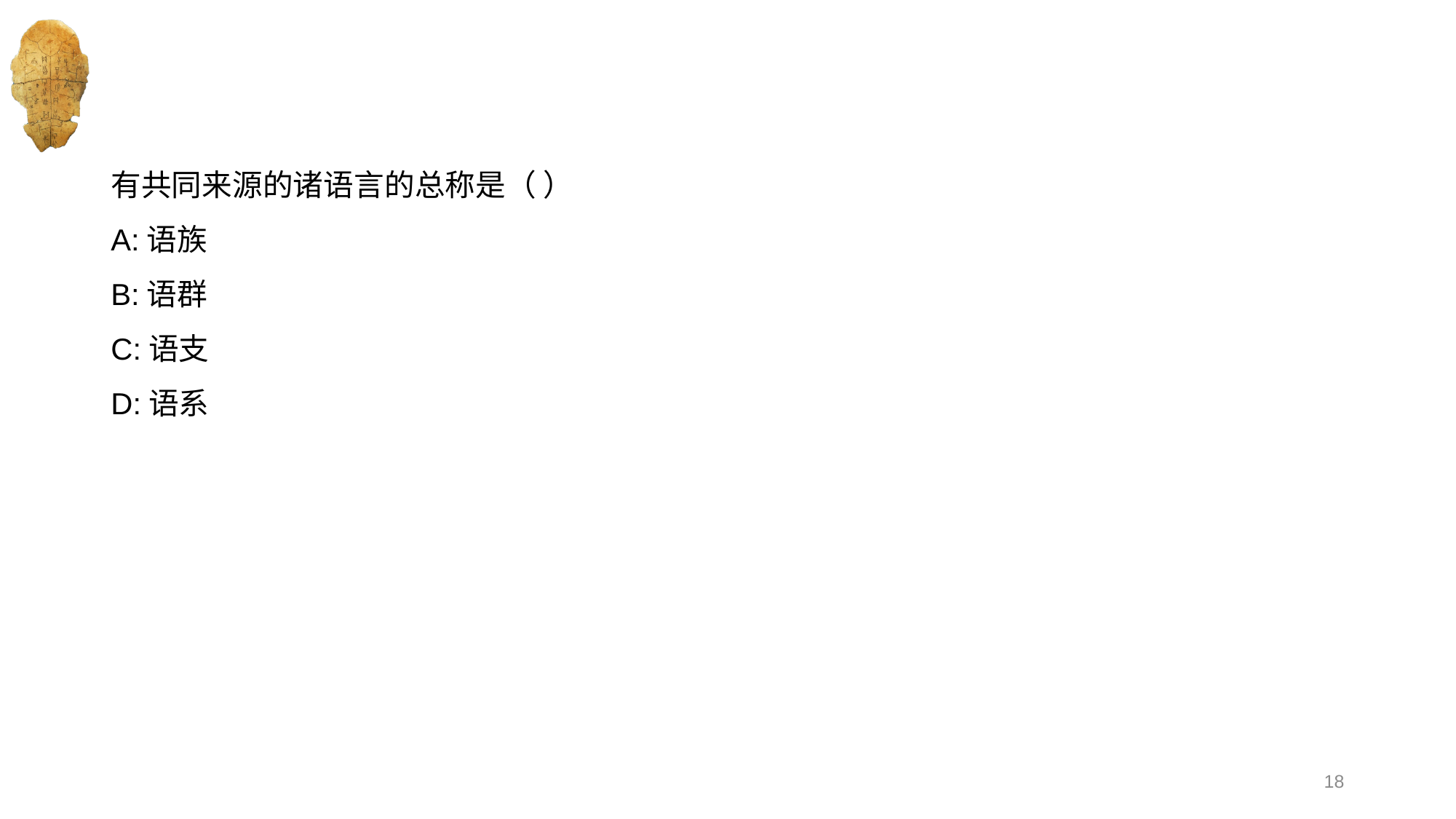

#
有共同来源的诸语言的总称是（ ）
A:语族
B:语群
C:语支
D:语系

18